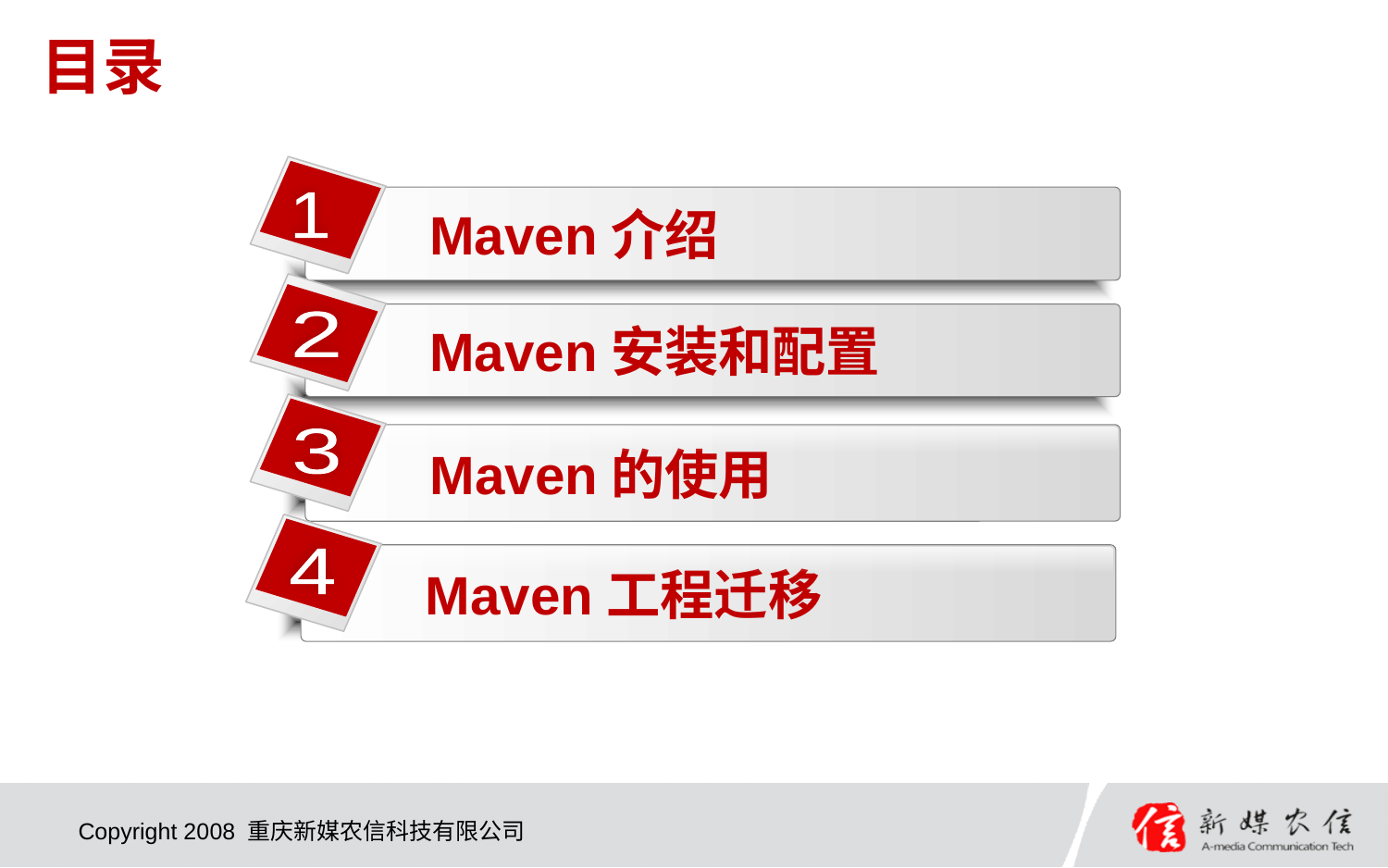

# 目录

Maven介绍

1

2
Maven安装和配置

Maven的使用

3

Maven工程迁移

4